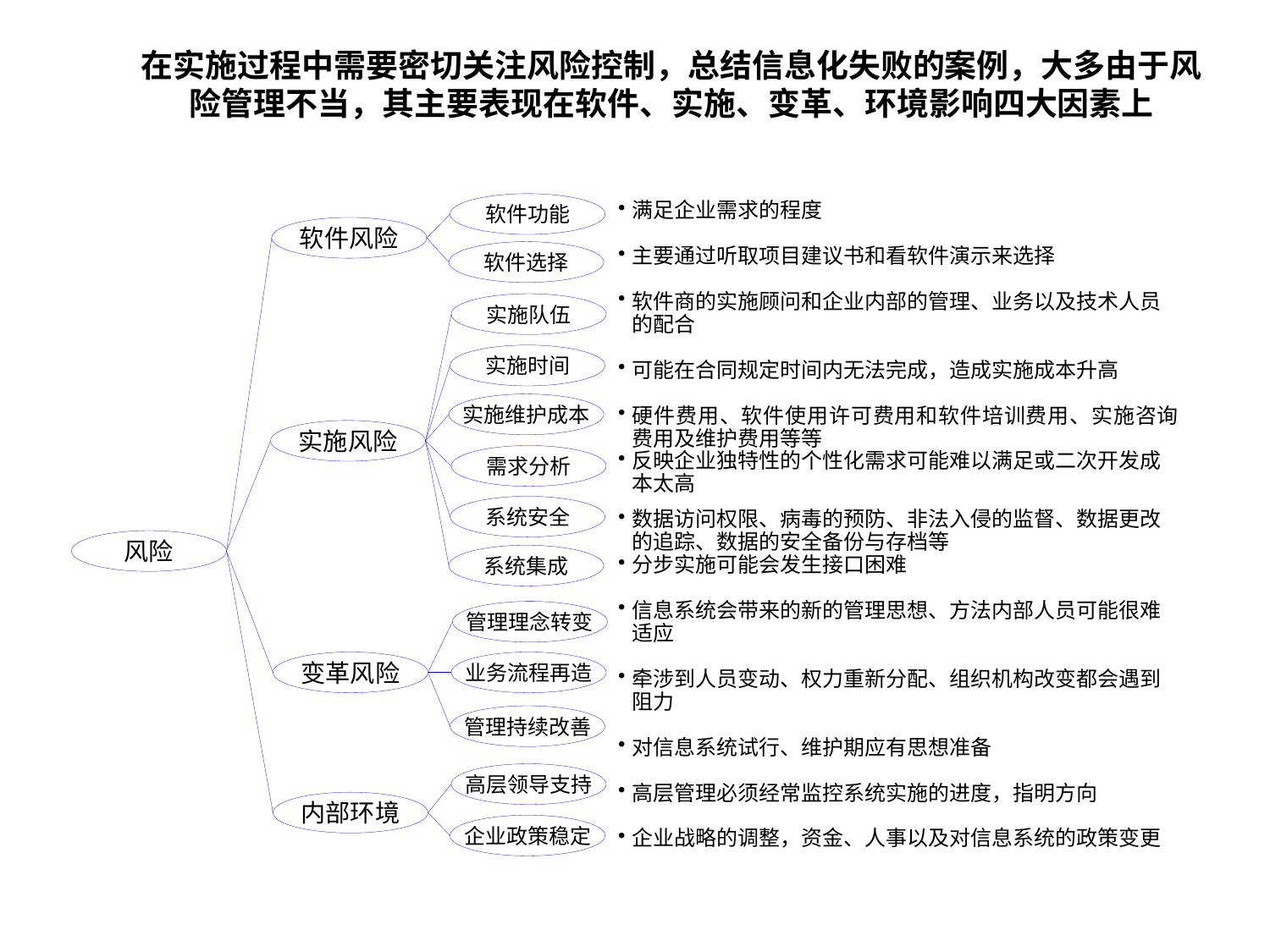

# 在实施过程中需要密切关注风险控制，总结信息化失败的案例，大多由于风险管理不当，其主要表现在软件、实施、变革、环境影响四大因素上
软件功能
满足企业需求的程度

主要通过听取项目建议书和看软件演示来选择

软件商的实施顾问和企业内部的管理、业务以及技术人员的配合

可能在合同规定时间内无法完成，造成实施成本升高

硬件费用、软件使用许可费用和软件培训费用、实施咨询费用及维护费用等等
反映企业独特性的个性化需求可能难以满足或二次开发成本太高
数据访问权限、病毒的预防、非法入侵的监督、数据更改的追踪、数据的安全备份与存档等
分步实施可能会发生接口困难

信息系统会带来的新的管理思想、方法内部人员可能很难适应

牵涉到人员变动、权力重新分配、组织机构改变都会遇到阻力

对信息系统试行、维护期应有思想准备

高层管理必须经常监控系统实施的进度，指明方向

企业战略的调整，资金、人事以及对信息系统的政策变更
软件风险
软件选择
实施队伍
实施时间
实施维护成本
实施风险
需求分析
系统安全
风险
系统集成
管理理念转变
变革风险
业务流程再造
管理持续改善
高层领导支持
内部环境
企业政策稳定